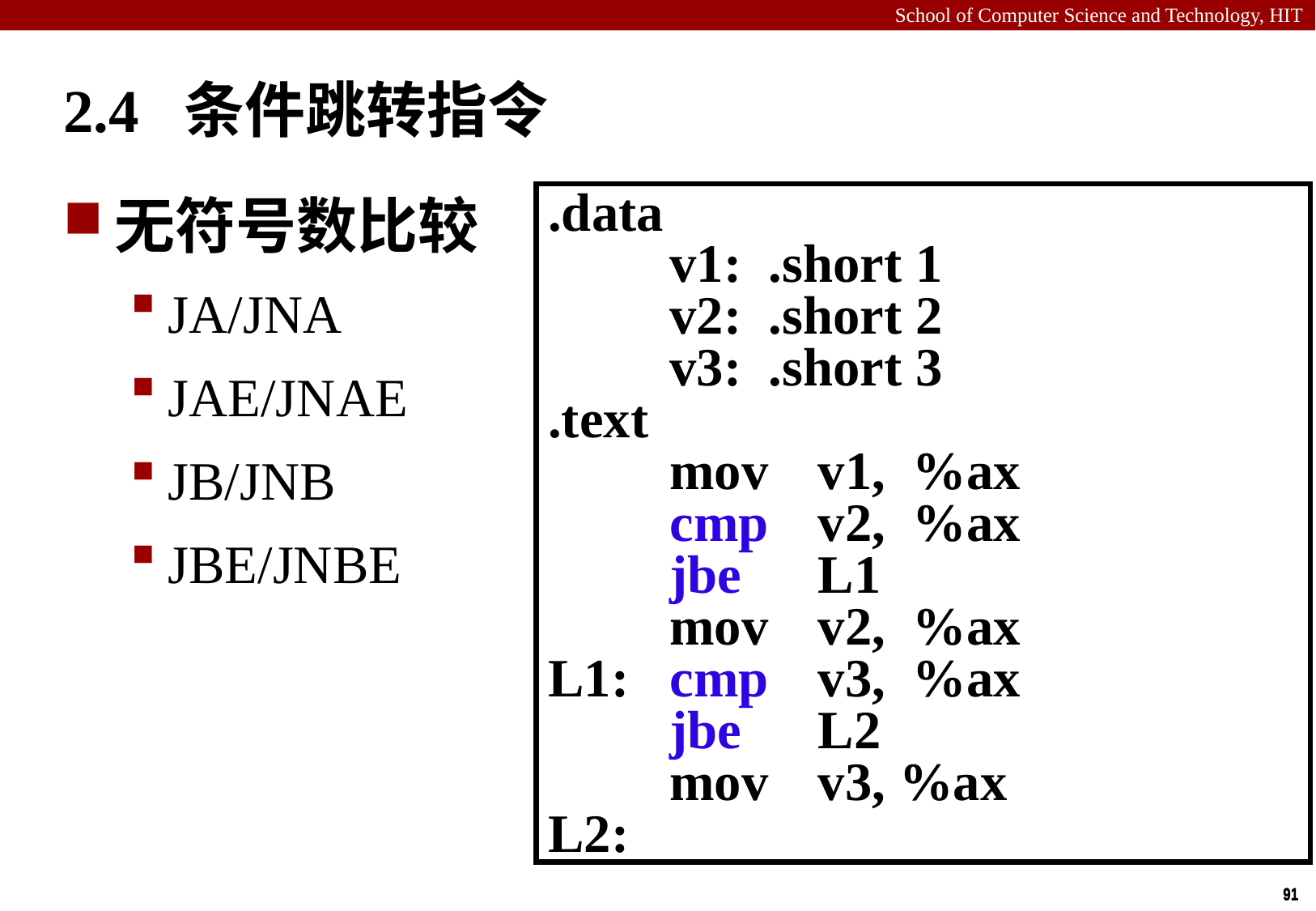

# 2.4  条件跳转指令
无符号数比较
JA/JNA
JAE/JNAE
JB/JNB
JBE/JNBE
.data
	v1:  .short 1
	v2:  .short 2
	v3:  .short 3
.text
	mov	  v1,  %ax
	cmp	  v2,  %ax
	jbe	  L1
	mov	  v2,  %ax
L1:	cmp	  v3,  %ax
	jbe	  L2
	mov	  v3, %ax
L2: